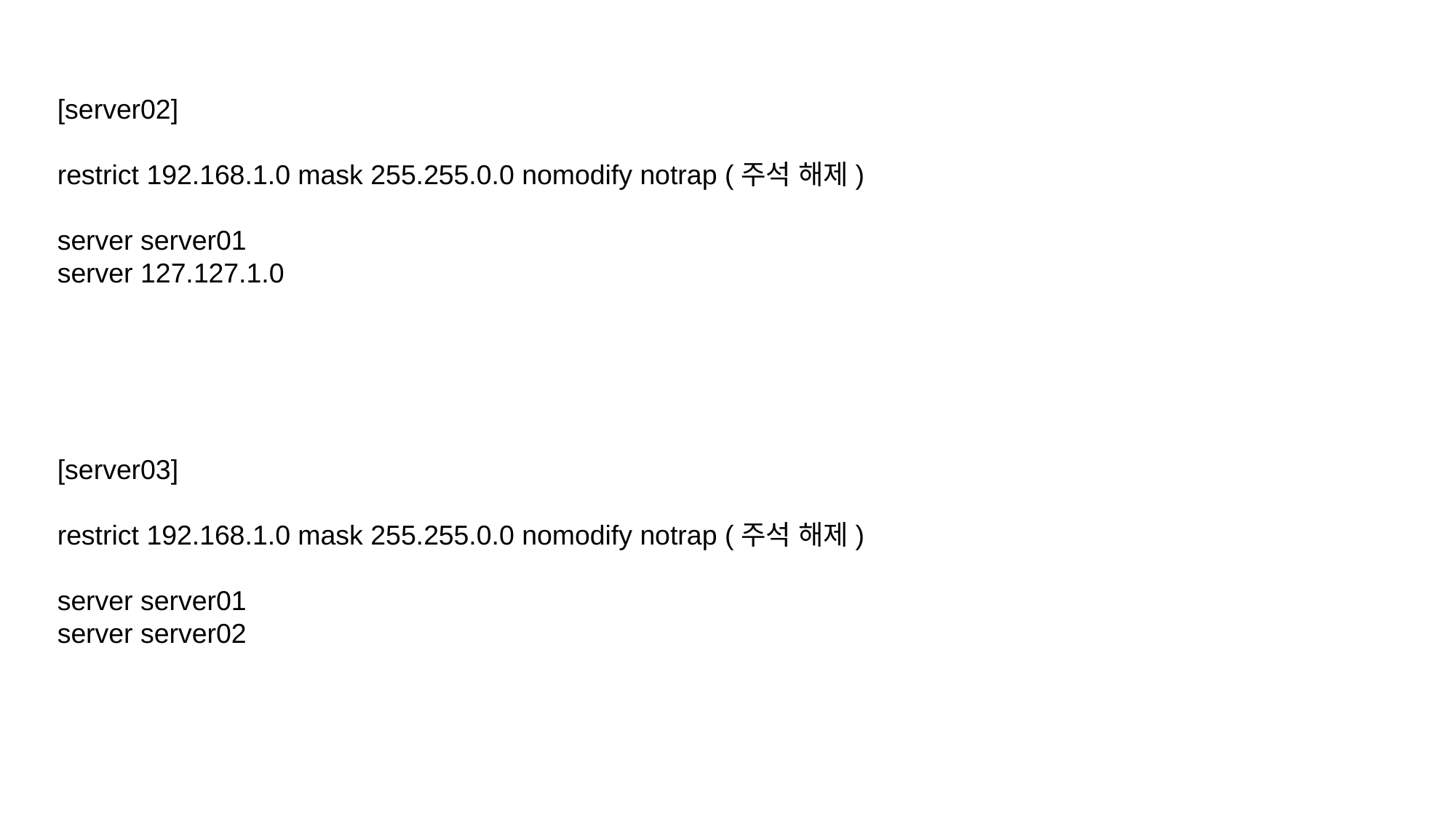

[server02]

restrict 192.168.1.0 mask 255.255.0.0 nomodify notrap (주석 해제)

server server01
server 127.127.1.0
[server03]

restrict 192.168.1.0 mask 255.255.0.0 nomodify notrap (주석 해제)

server server01
server server02